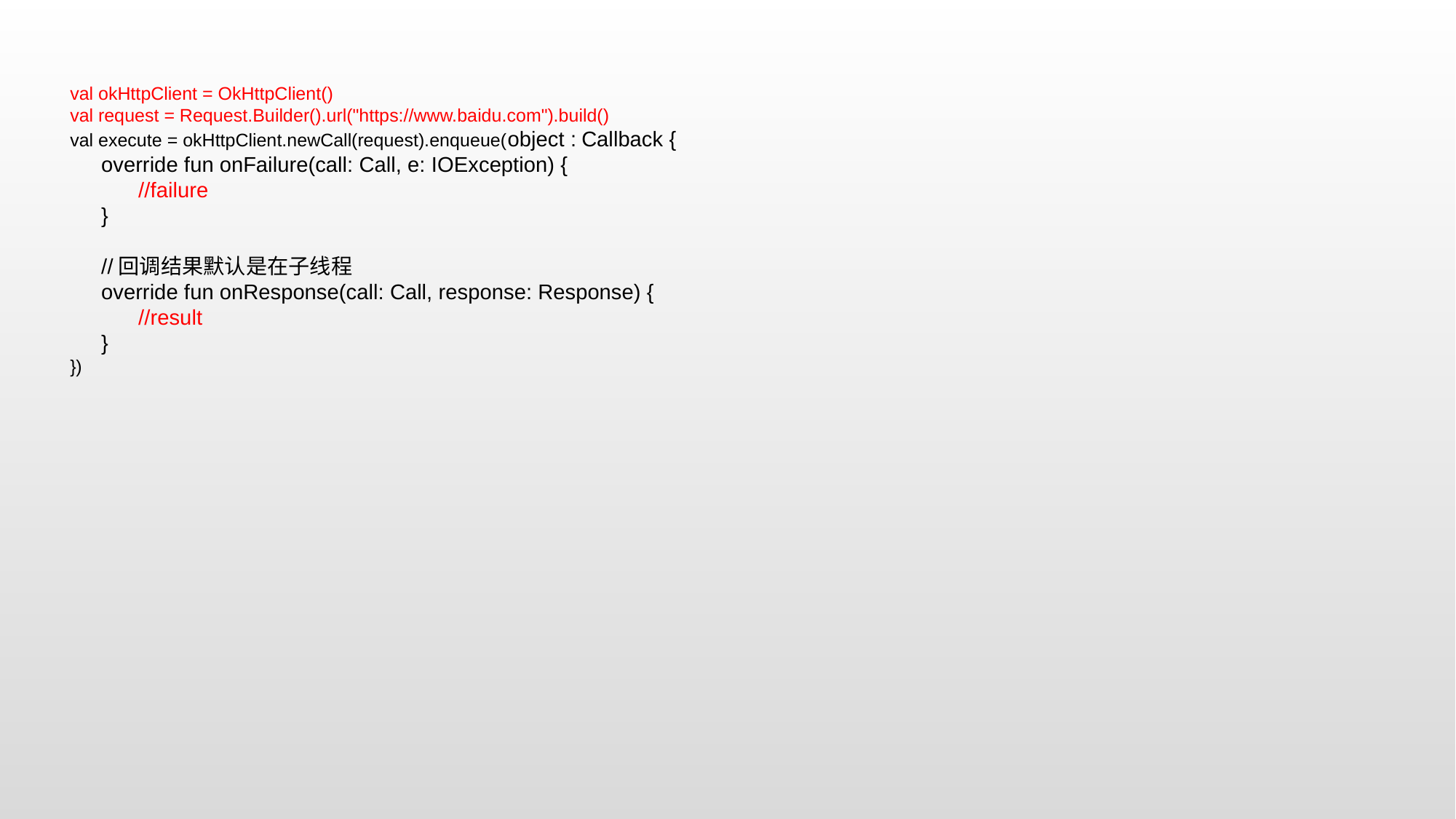

val okHttpClient = OkHttpClient()
        val request = Request.Builder().url("https://www.baidu.com").build()
        val execute = okHttpClient.newCall(request).enqueue(object : Callback {
            override fun onFailure(call: Call, e: IOException) {
	//failure
            }

            //回调结果默认是在子线程
            override fun onResponse(call: Call, response: Response) {
	//result
            }
        })